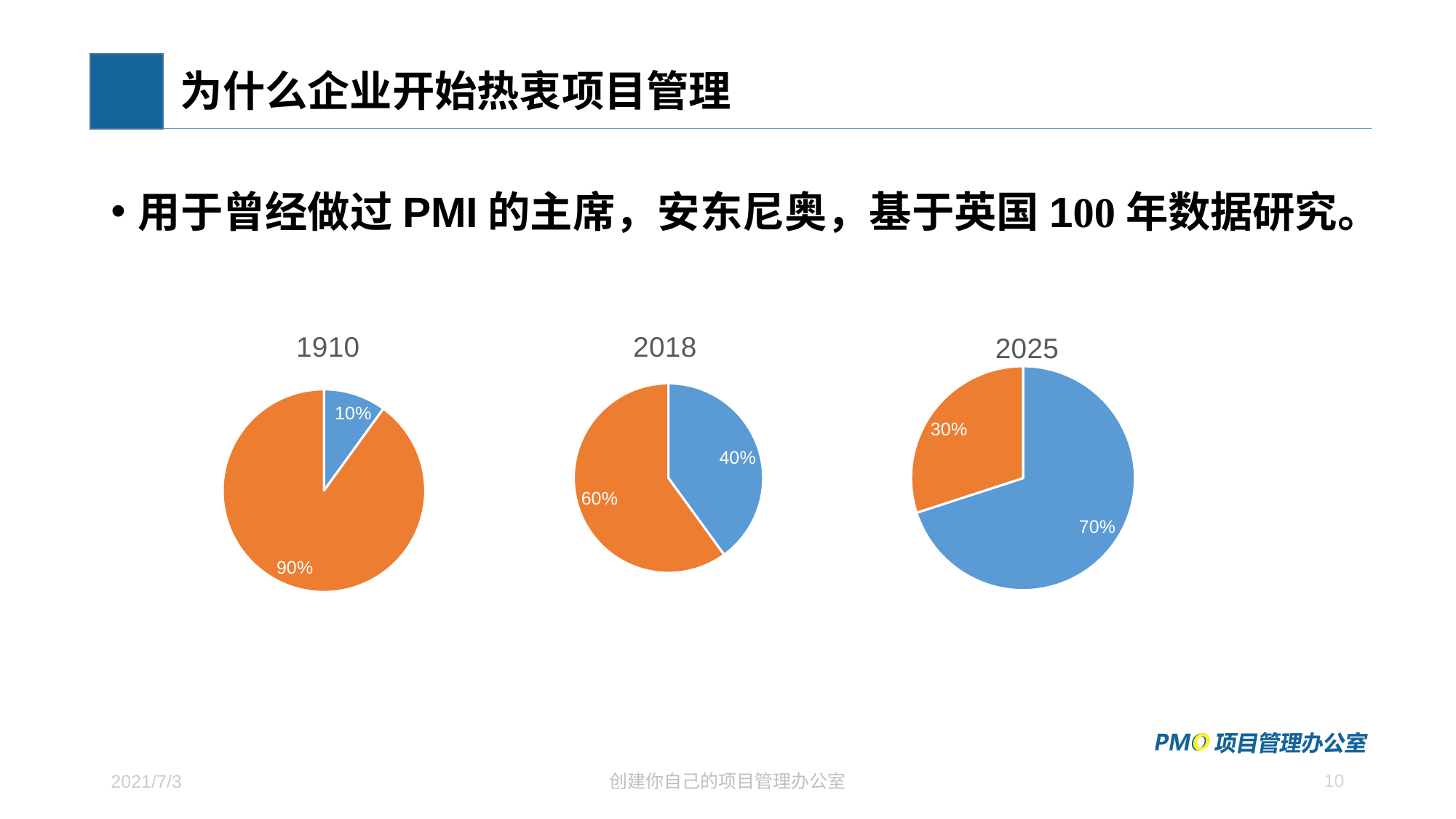

# 为什么企业开始热衷项目管理
用于曾经做过PMI的主席，安东尼奥，基于英国100年数据研究。

### Chart: 1910

| Category | 销售额 |
|---|---|
| 项目 | 0.1 |
| 运营 | 0.9 |

### Chart: 2025

| Category | 2018 |
|---|---|
| 项目 | 0.7 |
| 运营 | 0.3 |

### Chart:

| Category | 2018 |
|---|---|
| 项目 | 0.4 |
| 运营 | 0.6 |
10
2021/7/3
创建你自己的项目管理办公室